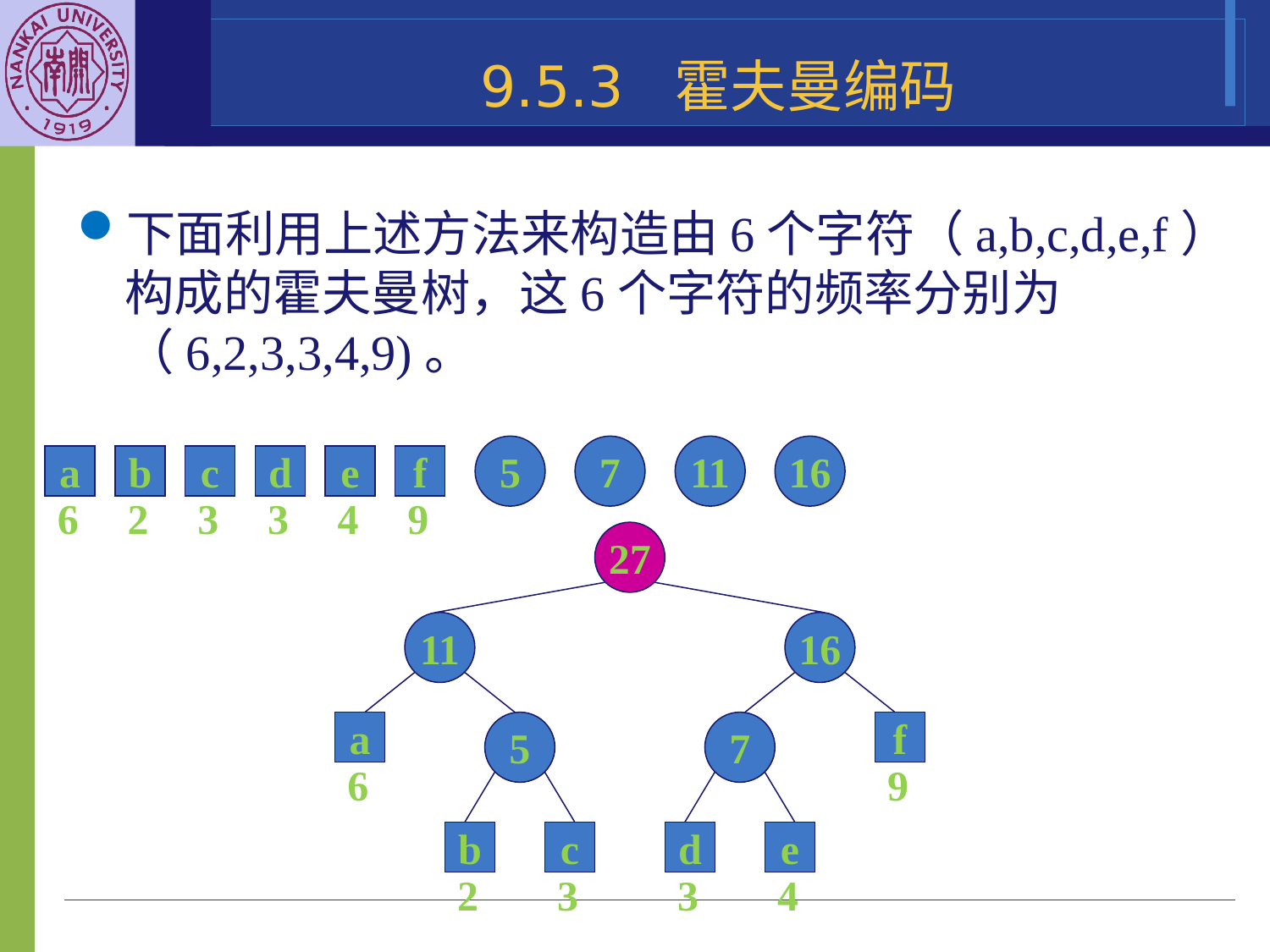

9.5.3  霍夫曼编码
下面利用上述方法来构造由6个字符（a,b,c,d,e,f）构成的霍夫曼树，这6个字符的频率分别为（6,2,3,3,4,9)。
5
7
11
16
a
6
b
2
c
3
d
3
e
4
f
9
27

11
16

a
6
5
7
f
9

b
2
c
3
d
3
e
4
51